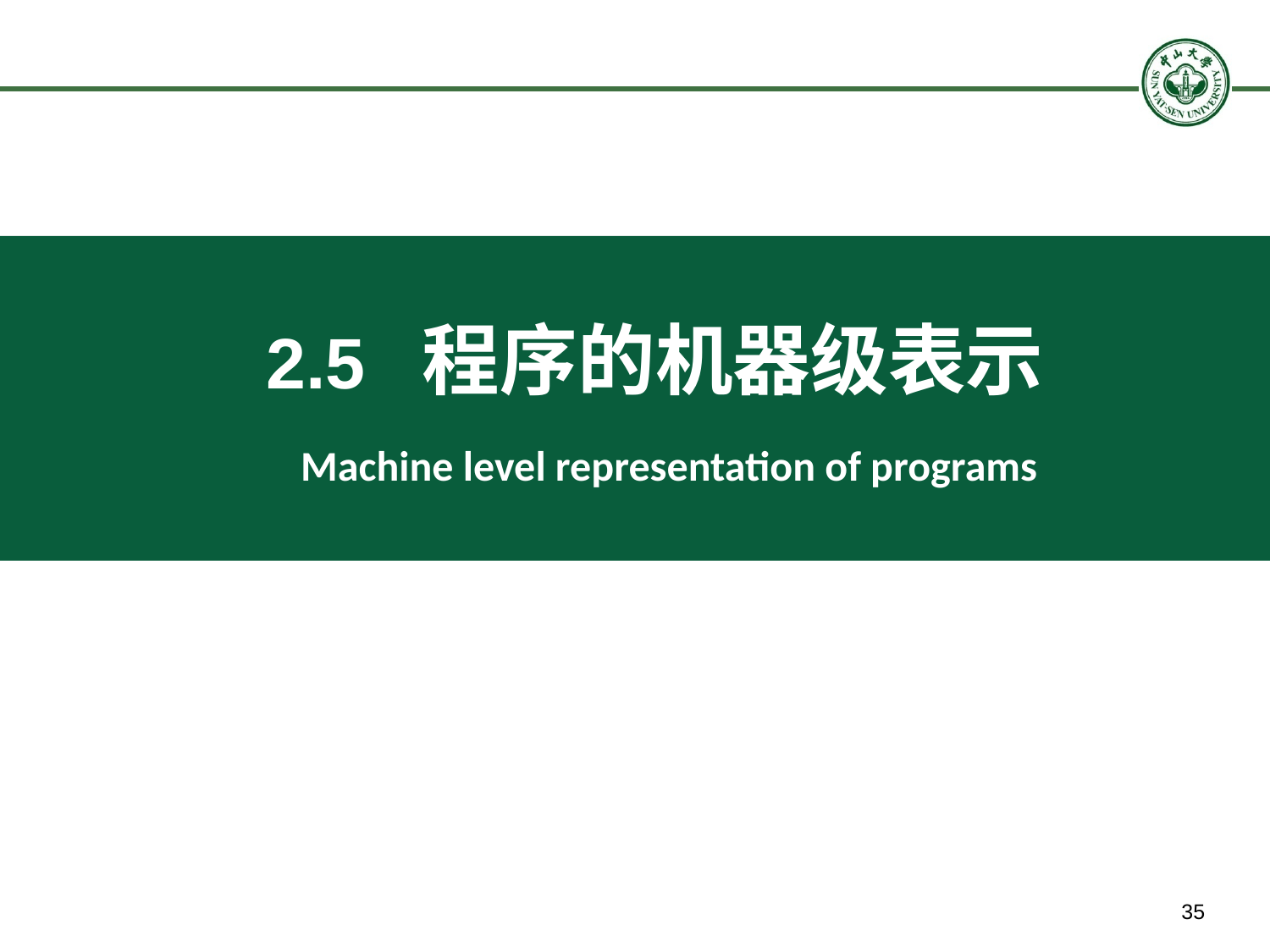

2.5  程序的机器级表示
Machine level representation of programs